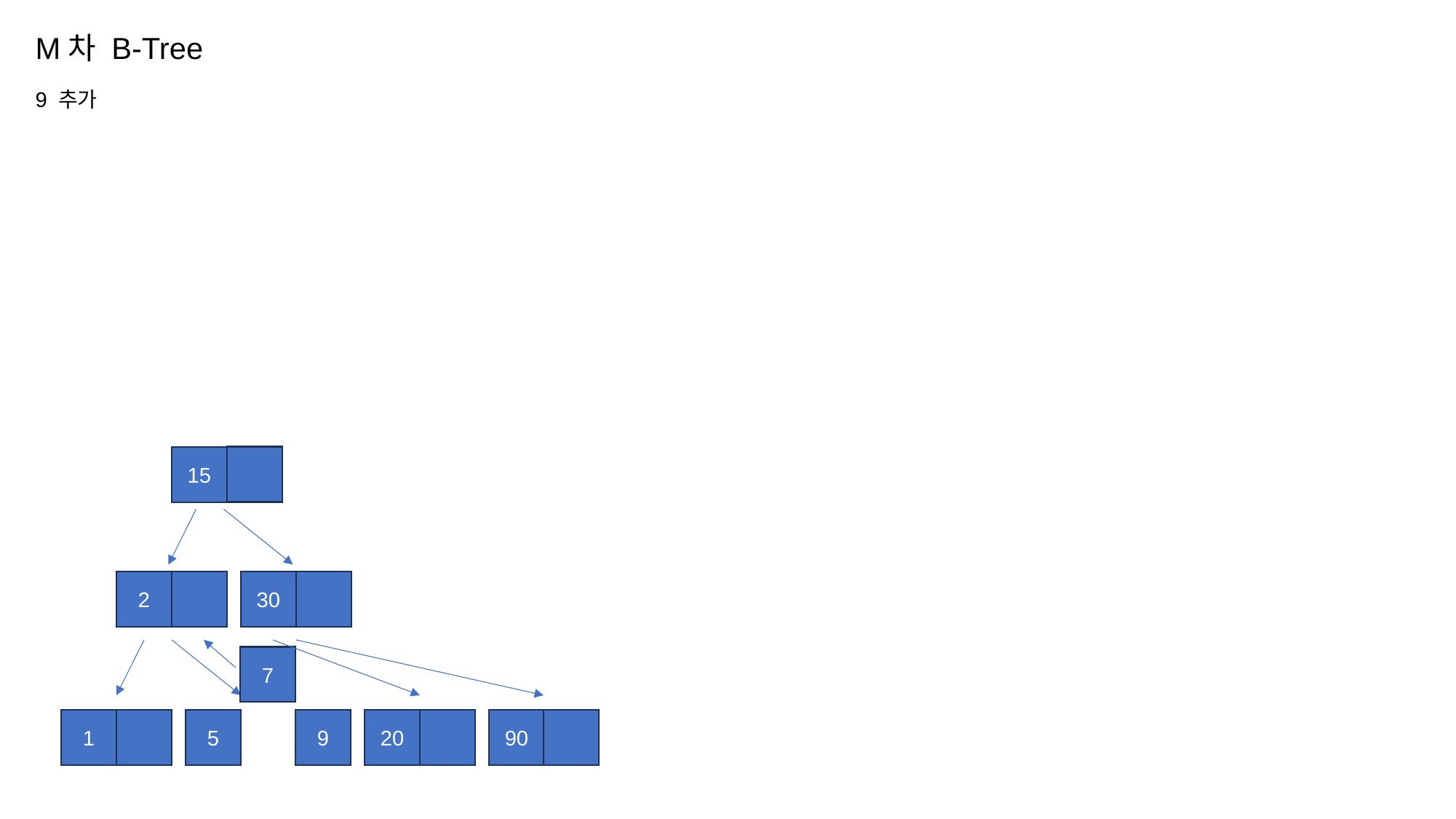

# M차 B-Tree 9 추가

15
2

30

7
1

5
9
20

90